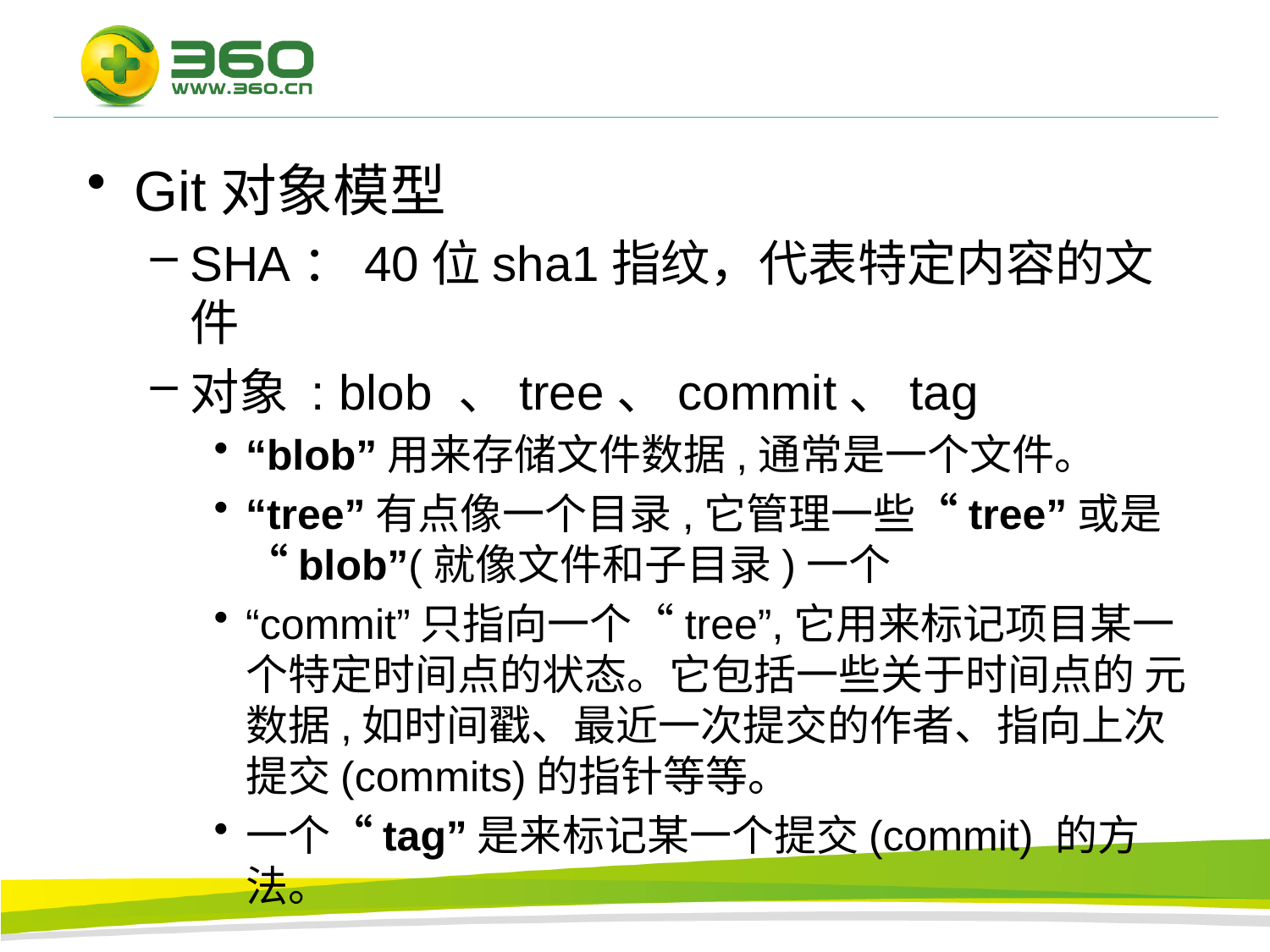

#
Git对象模型
SHA：40位sha1指纹，代表特定内容的文件
对象 : blob 、tree、commit、tag
“blob”用来存储文件数据,通常是一个文件。
“tree”有点像一个目录,它管理一些“tree”或是 “blob”(就像文件和子目录)一个
“commit”只指向一个“tree”,它用来标记项目某一个特定时间点的状态。它包括一些关于时间点的 元数据,如时间戳、最近一次提交的作者、指向上次提交(commits)的指针等等。
一个“tag”是来标记某一个提交(commit) 的方法。